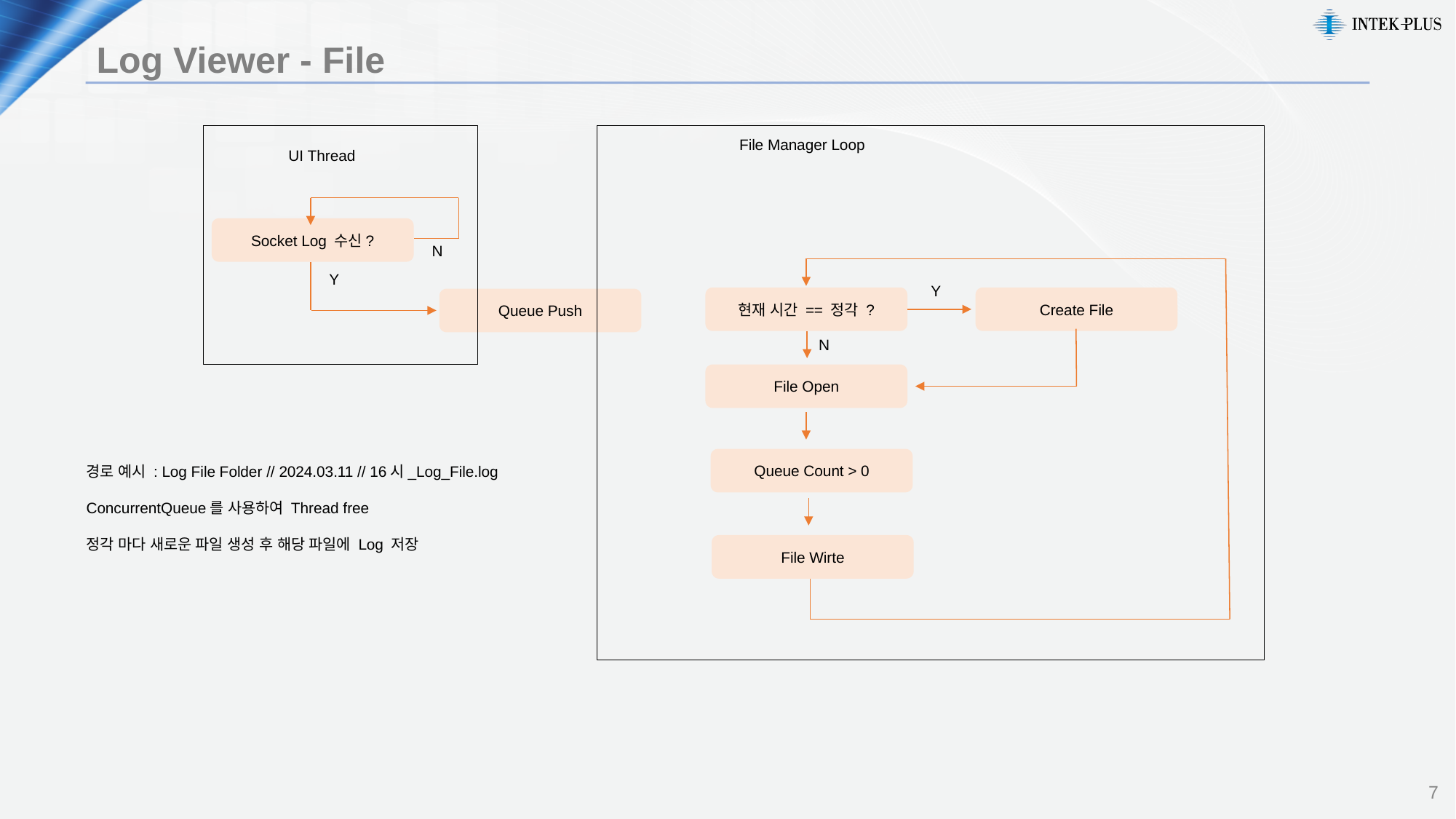

# Log Viewer - File

File Manager Loop
UI Thread
Socket Log 수신?
N
Y
Y
현재 시간 == 정각 ?
Create File
Queue Push
N
File Open
Queue Count > 0
경로 예시 : Log File Folder // 2024.03.11 // 16시_Log_File.log

ConcurrentQueue를 사용하여 Thread free

정각 마다 새로운 파일 생성 후 해당 파일에 Log 저장
File Wirte
7